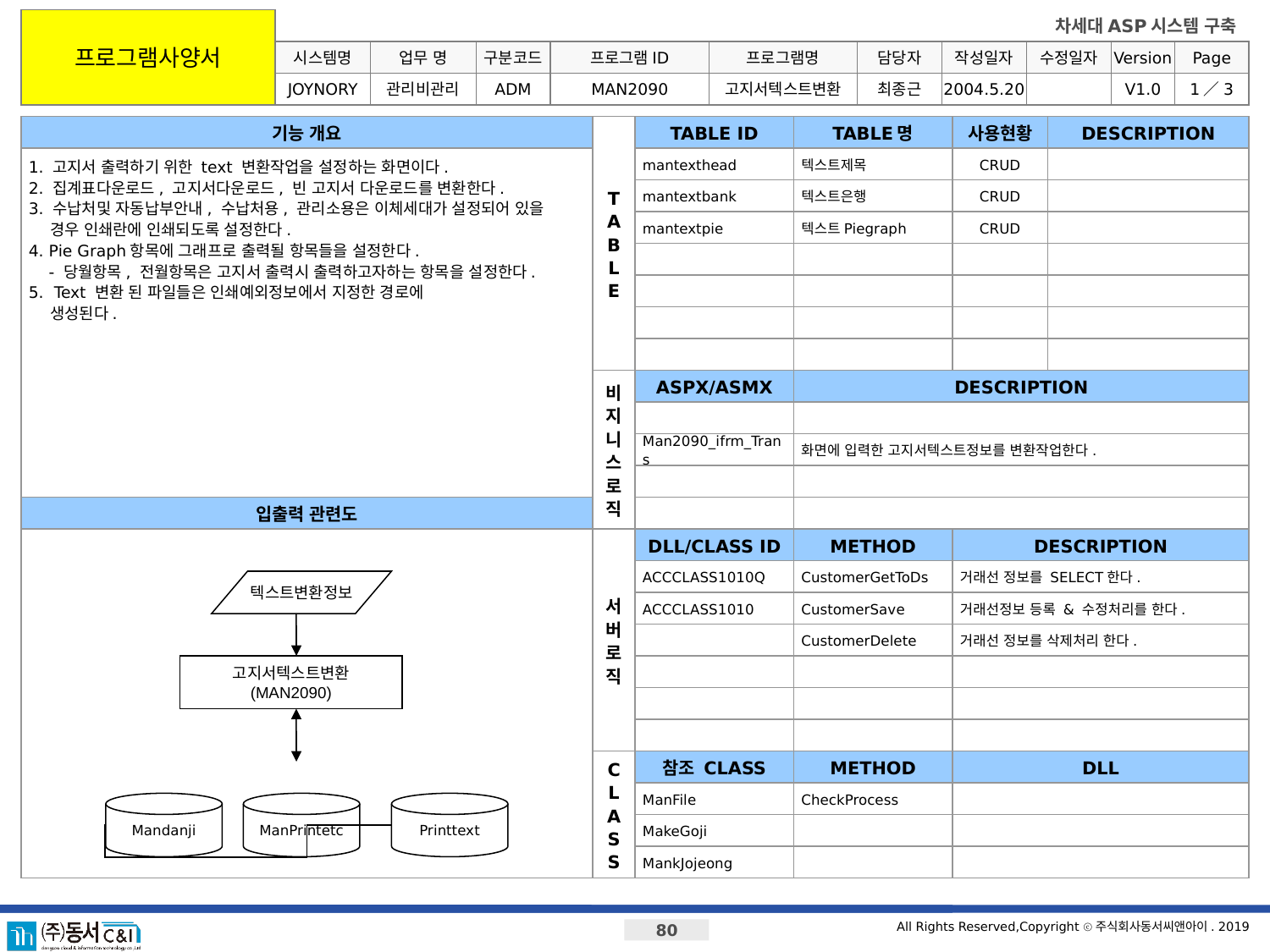

프로그램사양서
시스템명
업무 명
구분코드
프로그램ID
프로그램명
JOYNORY
관리비관리
ADM
MAN2090
고지서텍스트변환
최종근
2004.5.20

V1.0
1／3
기능 개요
T
A
B
L
E
TABLE ID
TABLE명
사용현황
DESCRIPTION
1. 고지서 출력하기 위한 text 변환작업을 설정하는 화면이다.
2. 집계표다운로드, 고지서다운로드, 빈 고지서 다운로드를 변환한다.
3. 수납처및 자동납부안내, 수납처용, 관리소용은 이체세대가 설정되어 있을
    경우 인쇄란에 인쇄되도록 설정한다.
4. Pie Graph항목에 그래프로 출력될 항목들을 설정한다.
    - 당월항목, 전월항목은 고지서 출력시 출력하고자하는 항목을 설정한다.
5.  Text 변환 된 파일들은 인쇄예외정보에서 지정한 경로에
    생성된다.

mantexthead
텍스트제목
CRUD

mantextbank
텍스트은행
CRUD

mantextpie
텍스트Piegraph
CRUD

비지니스로직
ASPX/ASMX
DESCRIPTION

Man2090_ifrm_Trans
화면에 입력한 고지서텍스트정보를 변환작업한다.

입출력 관련도

서버로직
DLL/CLASS ID
METHOD
DESCRIPTION
ACCCLASS1010Q
CustomerGetToDs
거래선 정보를 SELECT한다.
텍스트변환정보
ACCCLASS1010
CustomerSave
거래선정보 등록 & 수정처리를 한다.

CustomerDelete
거래선 정보를 삭제처리 한다.
고지서텍스트변환
(MAN2090)

C
L
A
S
S
참조 CLASS
METHOD
DLL
ManFile
CheckProcess

Mandanji
ManPrintetc
Printtext
MakeGoji

MankJojeong